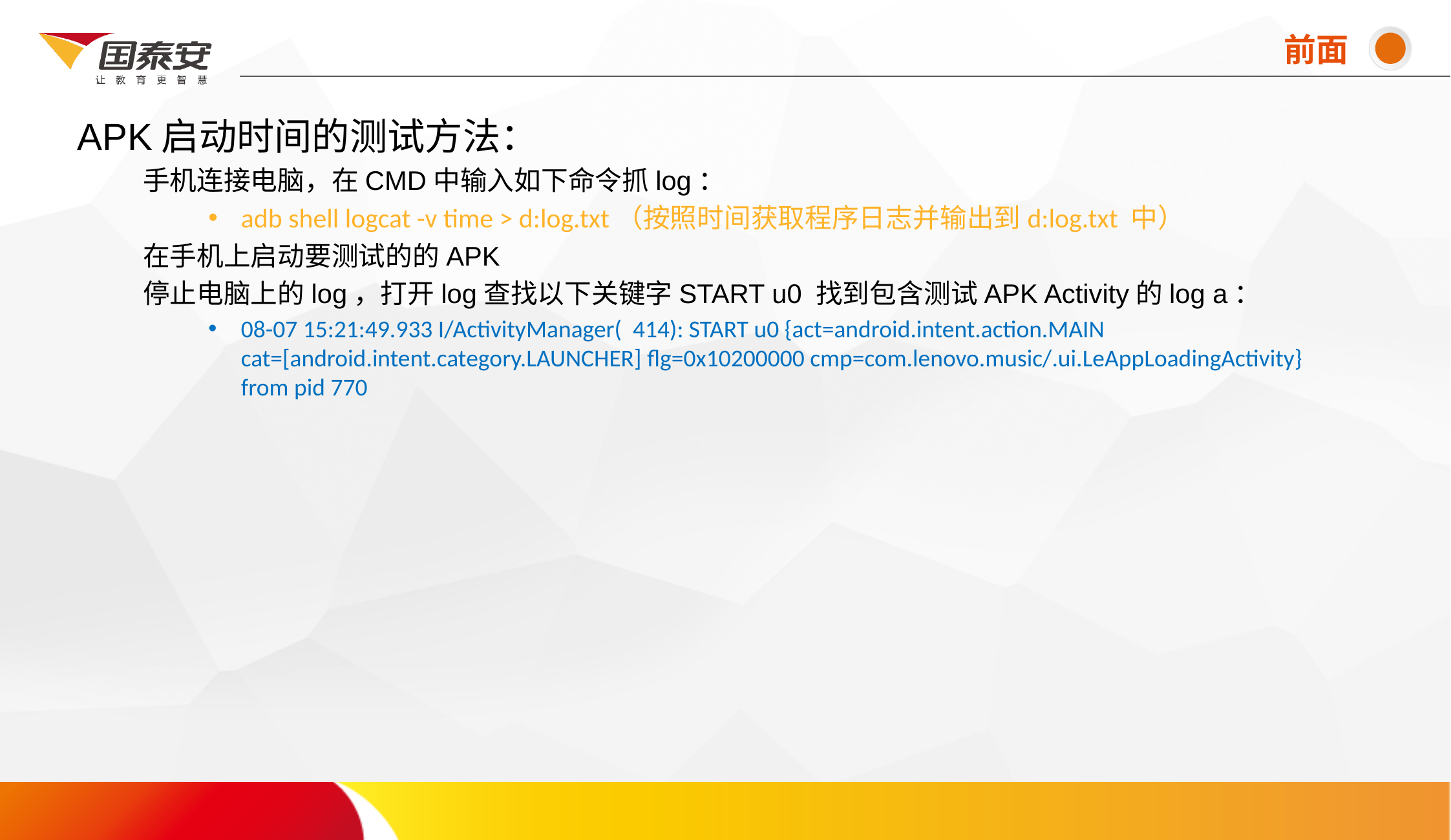

前面
APK启动时间的测试方法：
手机连接电脑，在CMD中输入如下命令抓log：
adb shell logcat -v time > d:log.txt（按照时间获取程序日志并输出到d:log.txt 中）
在手机上启动要测试的的APK
停止电脑上的log，打开log查找以下关键字START u0 找到包含测试APK Activity的log a：
08-07 15:21:49.933 I/ActivityManager(  414): START u0 {act=android.intent.action.MAIN cat=[android.intent.category.LAUNCHER] flg=0x10200000 cmp=com.lenovo.music/.ui.LeAppLoadingActivity} from pid 770
#